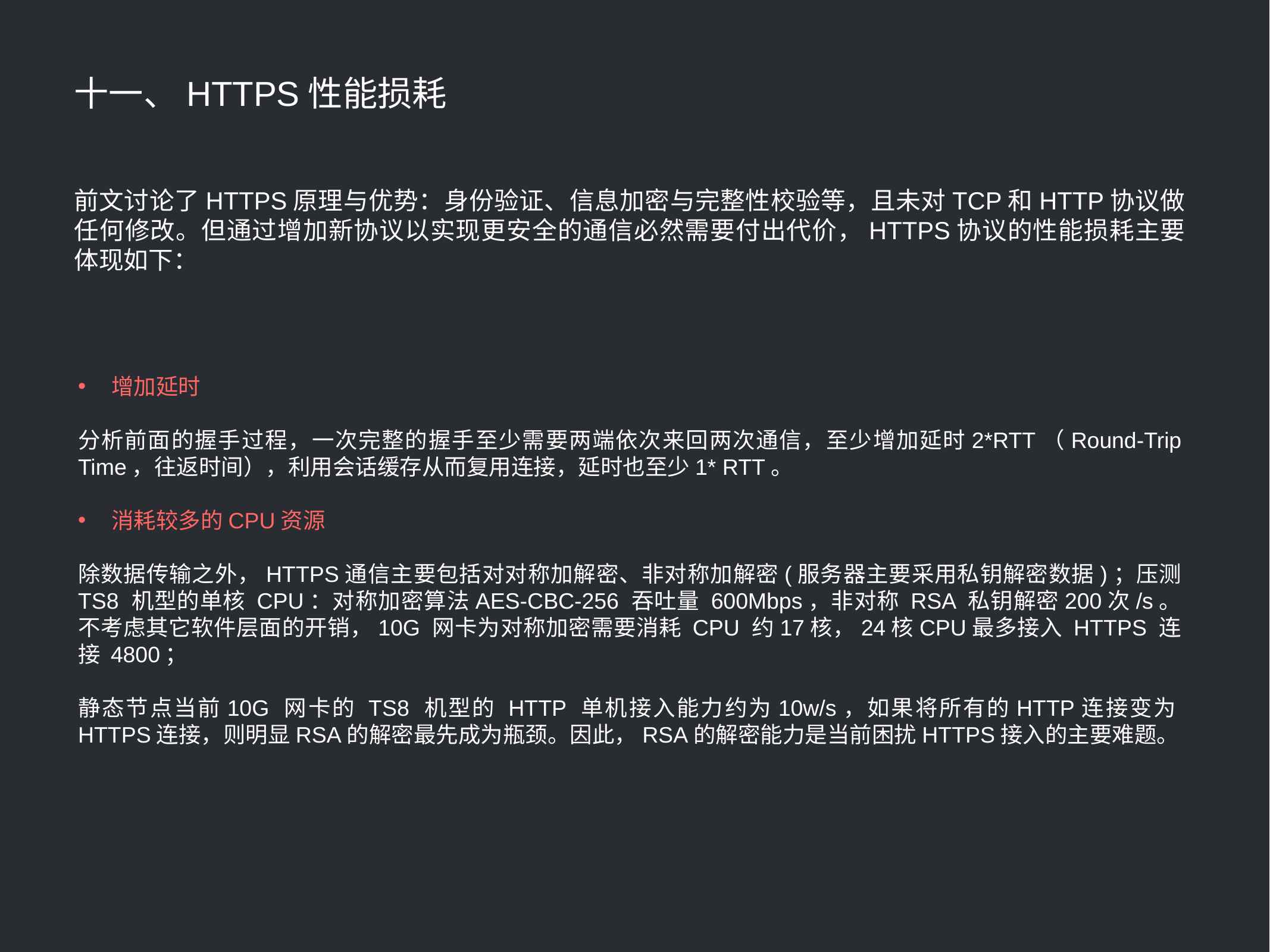

十一、HTTPS性能损耗
前文讨论了HTTPS原理与优势：身份验证、信息加密与完整性校验等，且未对TCP和HTTP协议做任何修改。但通过增加新协议以实现更安全的通信必然需要付出代价，HTTPS协议的性能损耗主要体现如下：
增加延时

分析前面的握手过程，一次完整的握手至少需要两端依次来回两次通信，至少增加延时2*RTT（Round-Trip Time，往返时间），利用会话缓存从而复用连接，延时也至少1* RTT。

消耗较多的CPU资源

除数据传输之外，HTTPS通信主要包括对对称加解密、非对称加解密(服务器主要采用私钥解密数据)；压测 TS8 机型的单核 CPU：对称加密算法AES-CBC-256 吞吐量 600Mbps，非对称 RSA 私钥解密200次/s。不考虑其它软件层面的开销，10G 网卡为对称加密需要消耗 CPU 约17核，24核CPU最多接入 HTTPS 连接 4800；

静态节点当前10G 网卡的 TS8 机型的 HTTP 单机接入能力约为10w/s，如果将所有的HTTP连接变为HTTPS连接，则明显RSA的解密最先成为瓶颈。因此，RSA的解密能力是当前困扰HTTPS接入的主要难题。